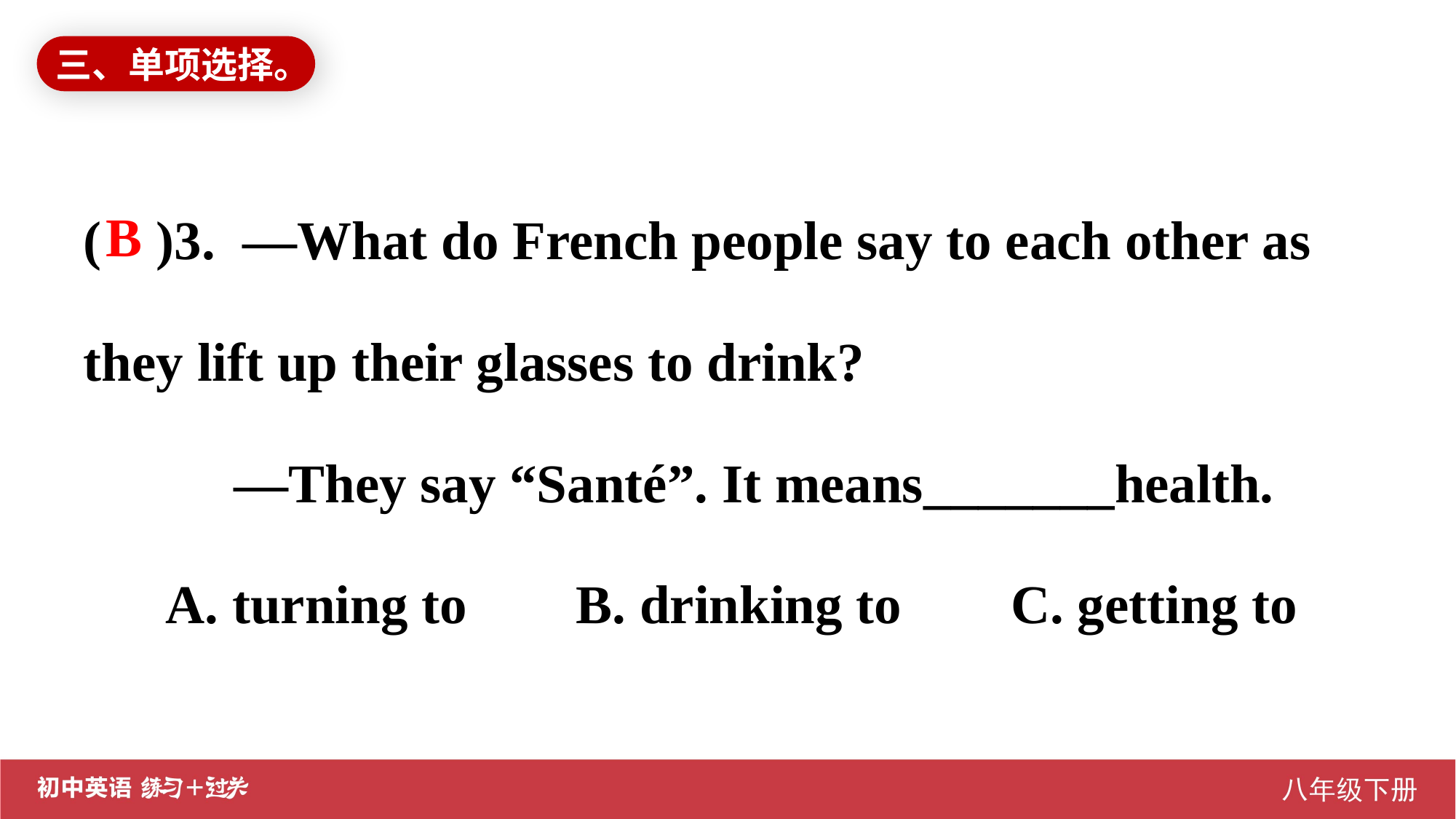

三、单项选择。
(    )3.  —What do French people say to each other as they lift up their glasses to drink?
           —They say “Santé”. It means_______health.
      A. turning to        B. drinking to        C. getting to
B